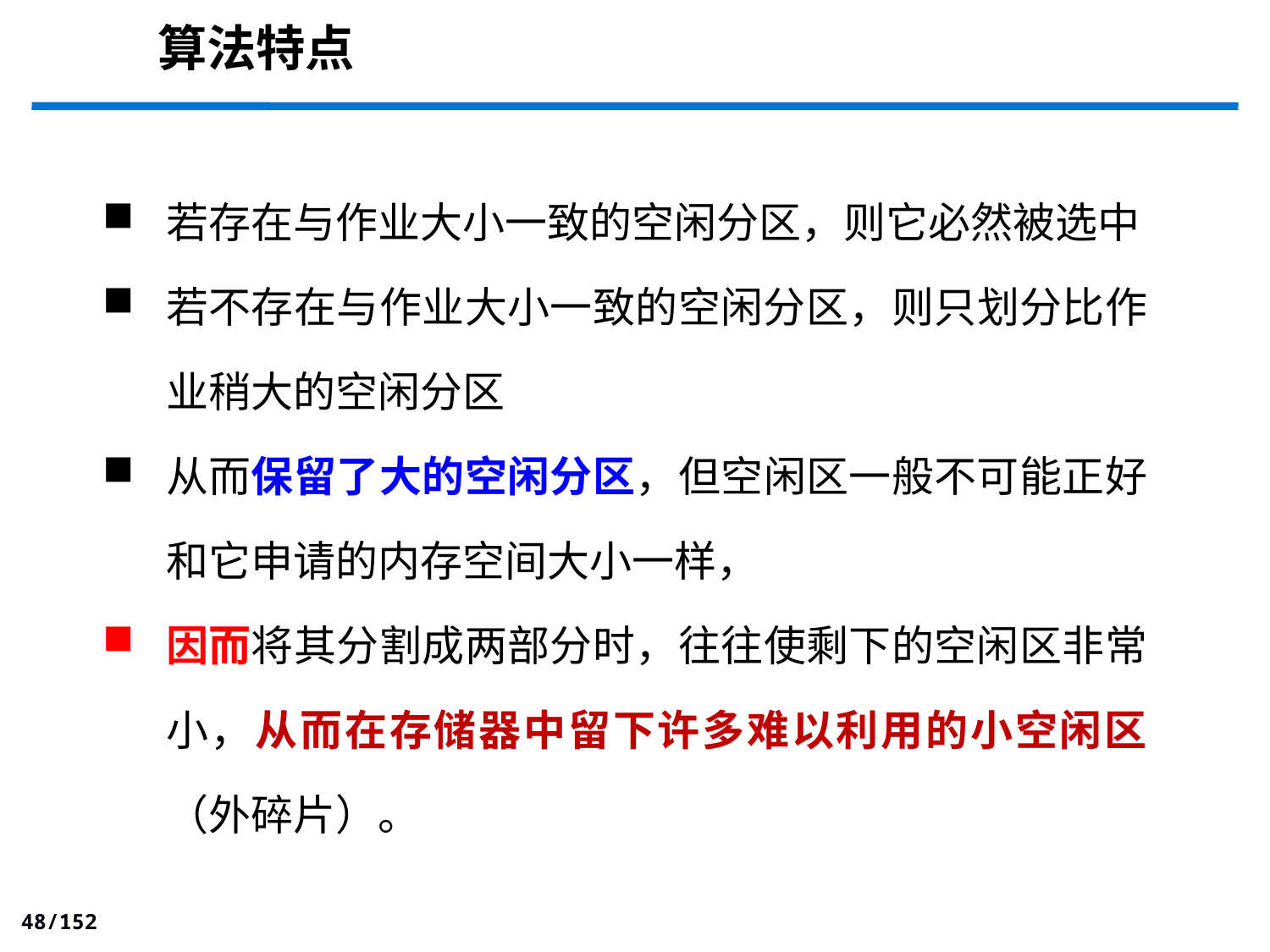

算法特点
若存在与作业大小一致的空闲分区，则它必然被选中
若不存在与作业大小一致的空闲分区，则只划分比作业稍大的空闲分区
从而保留了大的空闲分区，但空闲区一般不可能正好和它申请的内存空间大小一样，
因而将其分割成两部分时，往往使剩下的空闲区非常小，从而在存储器中留下许多难以利用的小空闲区（外碎片）。